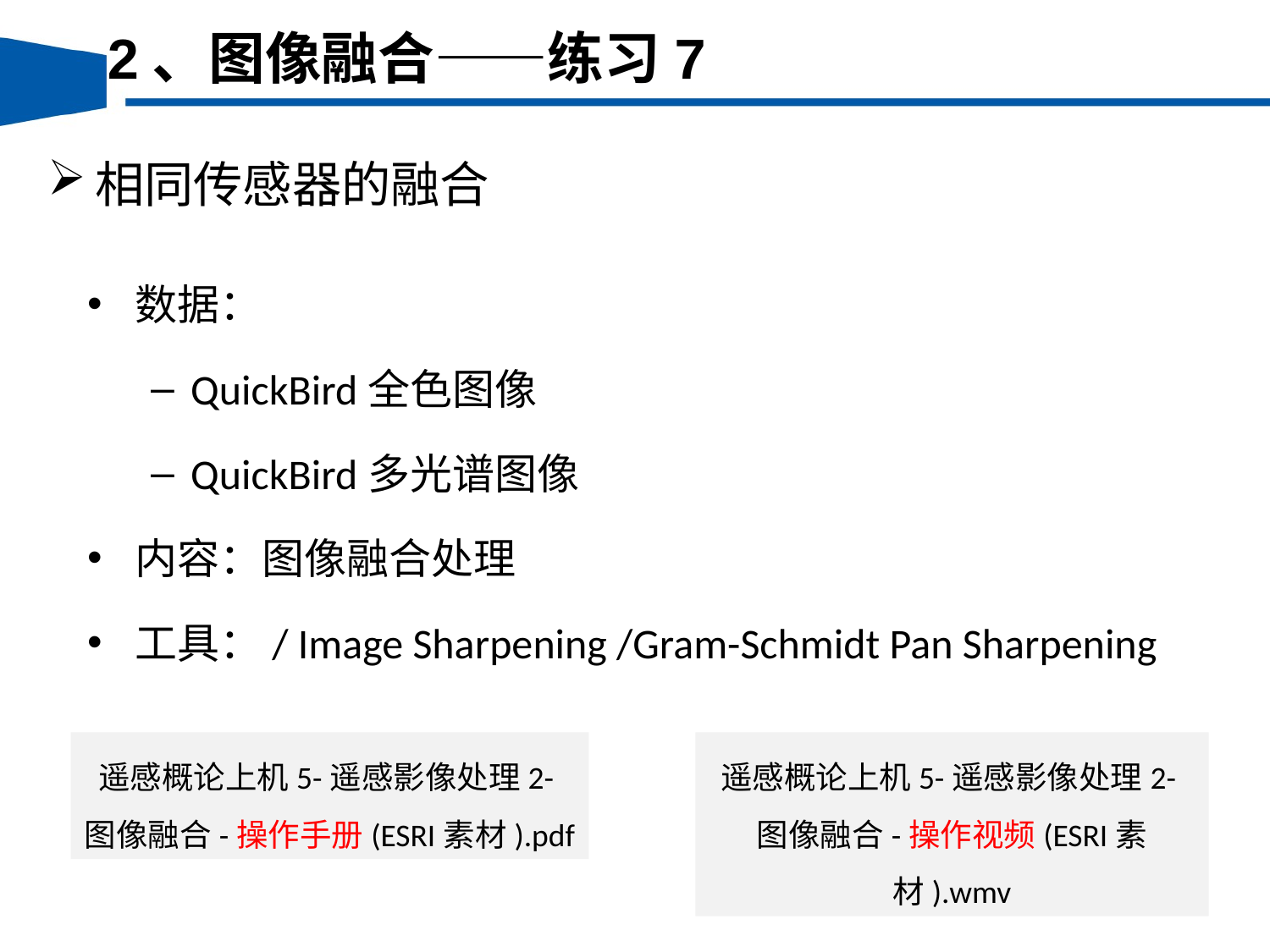

2、图像融合——练习7
相同传感器的融合
数据：
QuickBird全色图像
QuickBird多光谱图像
内容：图像融合处理
工具：/ Image Sharpening /Gram-Schmidt Pan Sharpening
遥感概论上机5-遥感影像处理2-图像融合-操作手册(ESRI素材).pdf
遥感概论上机5-遥感影像处理2-图像融合-操作视频(ESRI素材).wmv